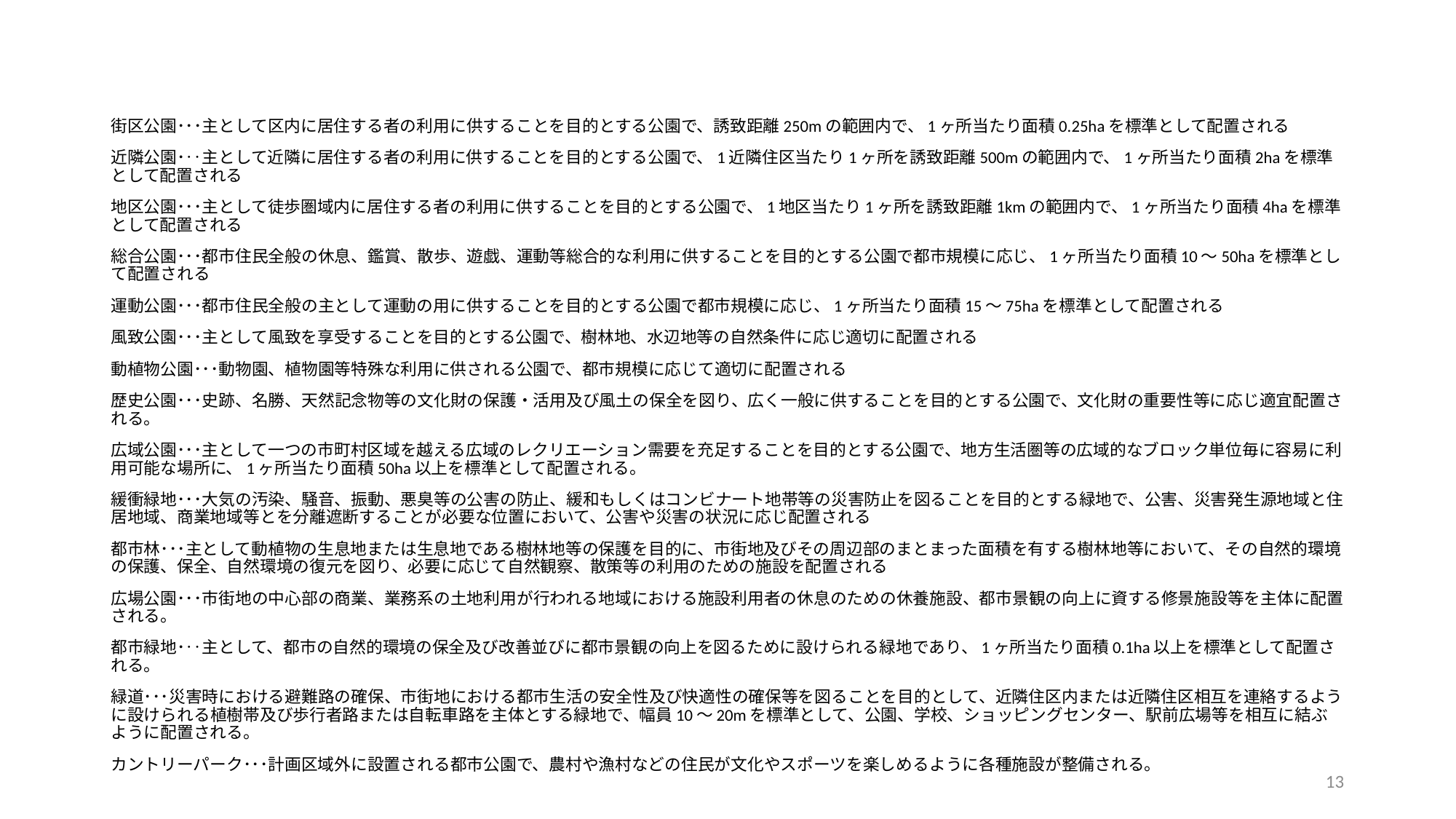

# 付録：公園タイプの説明
街区公園･･･主として区内に居住する者の利用に供することを目的とする公園で、誘致距離250mの範囲内で、1ヶ所当たり面積0.25haを標準として配置される
近隣公園･‥主として近隣に居住する者の利用に供することを目的とする公園で、1近隣住区当たり1ヶ所を誘致距離500mの範囲内で、1ヶ所当たり面積2haを標準として配置される
地区公園･･･主として徒歩圏域内に居住する者の利用に供することを目的とする公園で、1地区当たり1ヶ所を誘致距離1kmの範囲内で、1ヶ所当たり面積4haを標準として配置される
総合公園･･･都市住民全般の休息、鑑賞、散歩、遊戯、運動等総合的な利用に供することを目的とする公園で都市規模に応じ、1ヶ所当たり面積10～50haを標準として配置される
運動公園･･･都市住民全般の主として運動の用に供することを目的とする公園で都市規模に応じ、1ヶ所当たり面積15～75haを標準として配置される
風致公園･･･主として風致を享受することを目的とする公園で、樹林地、水辺地等の自然条件に応じ適切に配置される
動植物公園･･･動物園、植物園等特殊な利用に供される公園で、都市規模に応じて適切に配置される
歴史公園･･･史跡、名勝、天然記念物等の文化財の保護・活用及び風土の保全を図り、広く一般に供することを目的とする公園で、文化財の重要性等に応じ適宜配置される。
広域公園･･･主として一つの市町村区域を越える広域のレクリエーション需要を充足することを目的とする公園で、地方生活圏等の広域的なブロック単位毎に容易に利用可能な場所に、1ヶ所当たり面積50ha以上を標準として配置される。
緩衝緑地･･･大気の汚染、騒音、振動、悪臭等の公害の防止、緩和もしくはコンビナート地帯等の災害防止を図ることを目的とする緑地で、公害、災害発生源地域と住居地域、商業地域等とを分離遮断することが必要な位置において、公害や災害の状況に応じ配置される
都市林･･･主として動植物の生息地または生息地である樹林地等の保護を目的に、市街地及びその周辺部のまとまった面積を有する樹林地等において、その自然的環境の保護、保全、自然環境の復元を図り、必要に応じて自然観察、散策等の利用のための施設を配置される
広場公園･･･市街地の中心部の商業、業務系の土地利用が行われる地域における施設利用者の休息のための休養施設、都市景観の向上に資する修景施設等を主体に配置される。
都市緑地･‥主として、都市の自然的環境の保全及び改善並びに都市景観の向上を図るために設けられる緑地であり、1ヶ所当たり面積0.1ha以上を標準として配置される。
緑道･･･災害時における避難路の確保、市街地における都市生活の安全性及び快適性の確保等を図ることを目的として、近隣住区内または近隣住区相互を連絡するように設けられる植樹帯及び歩行者路または自転車路を主体とする緑地で、幅員10～20mを標準として、公園、学校、ショッピングセンター、駅前広場等を相互に結ぶように配置される。
カントリーパーク･･･計画区域外に設置される都市公園で、農村や漁村などの住民が文化やスポーツを楽しめるように各種施設が整備される。

13